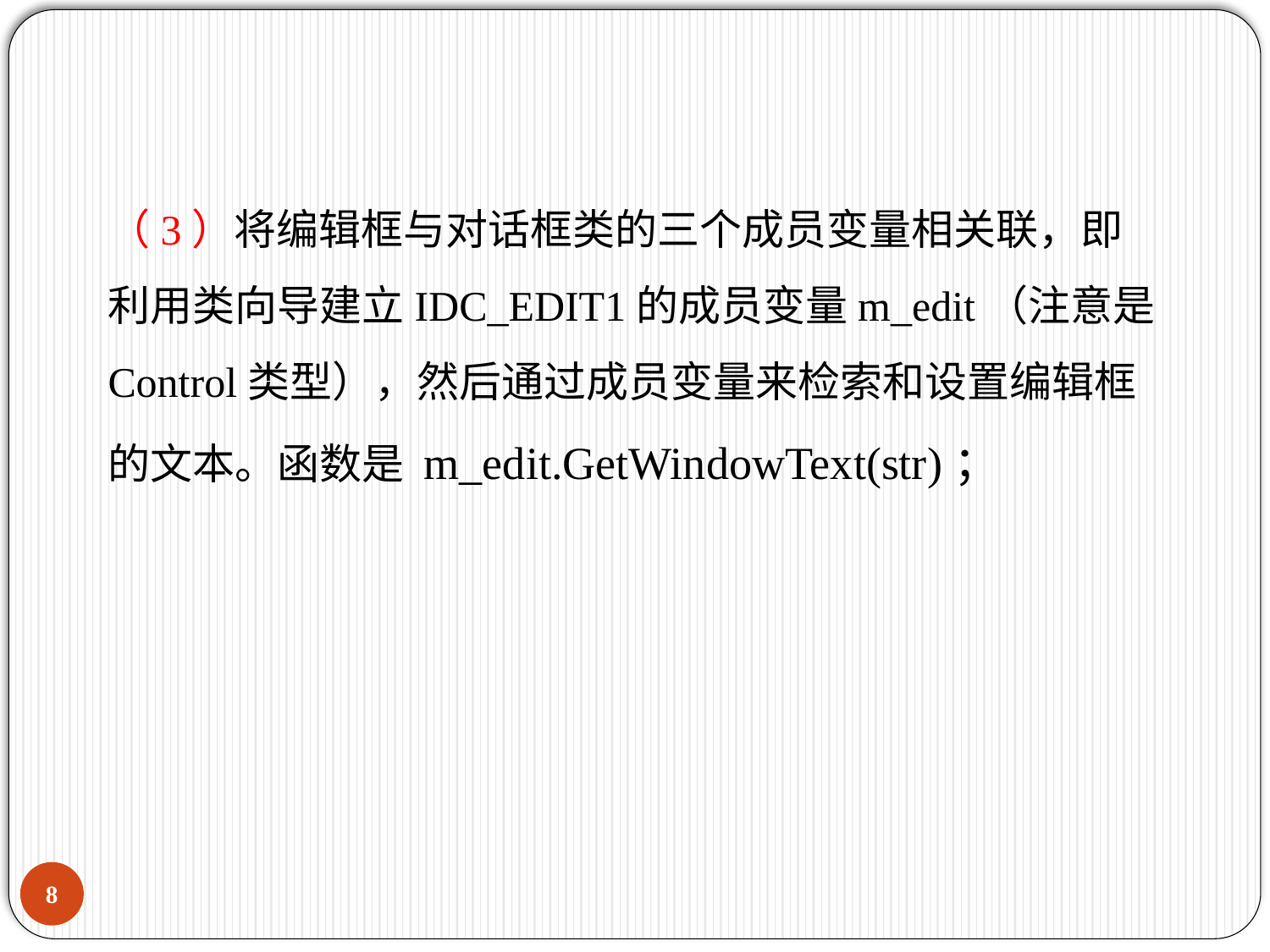

（3）将编辑框与对话框类的三个成员变量相关联，即利用类向导建立IDC_EDIT1的成员变量m_edit（注意是Control类型），然后通过成员变量来检索和设置编辑框的文本。函数是 m_edit.GetWindowText(str)；
8